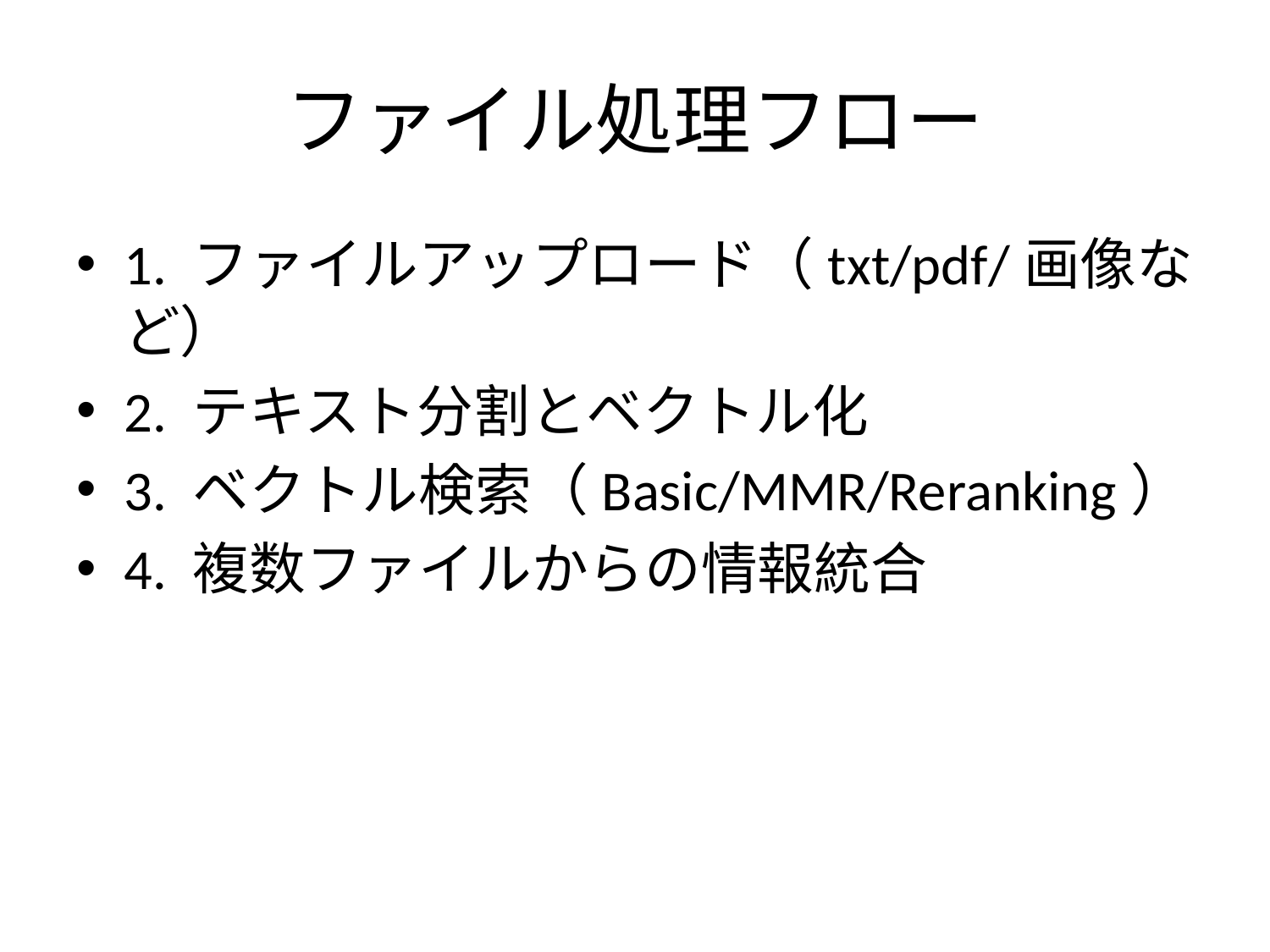

# ファイル処理フロー
1. ファイルアップロード（txt/pdf/画像など）
2. テキスト分割とベクトル化
3. ベクトル検索（Basic/MMR/Reranking）
4. 複数ファイルからの情報統合